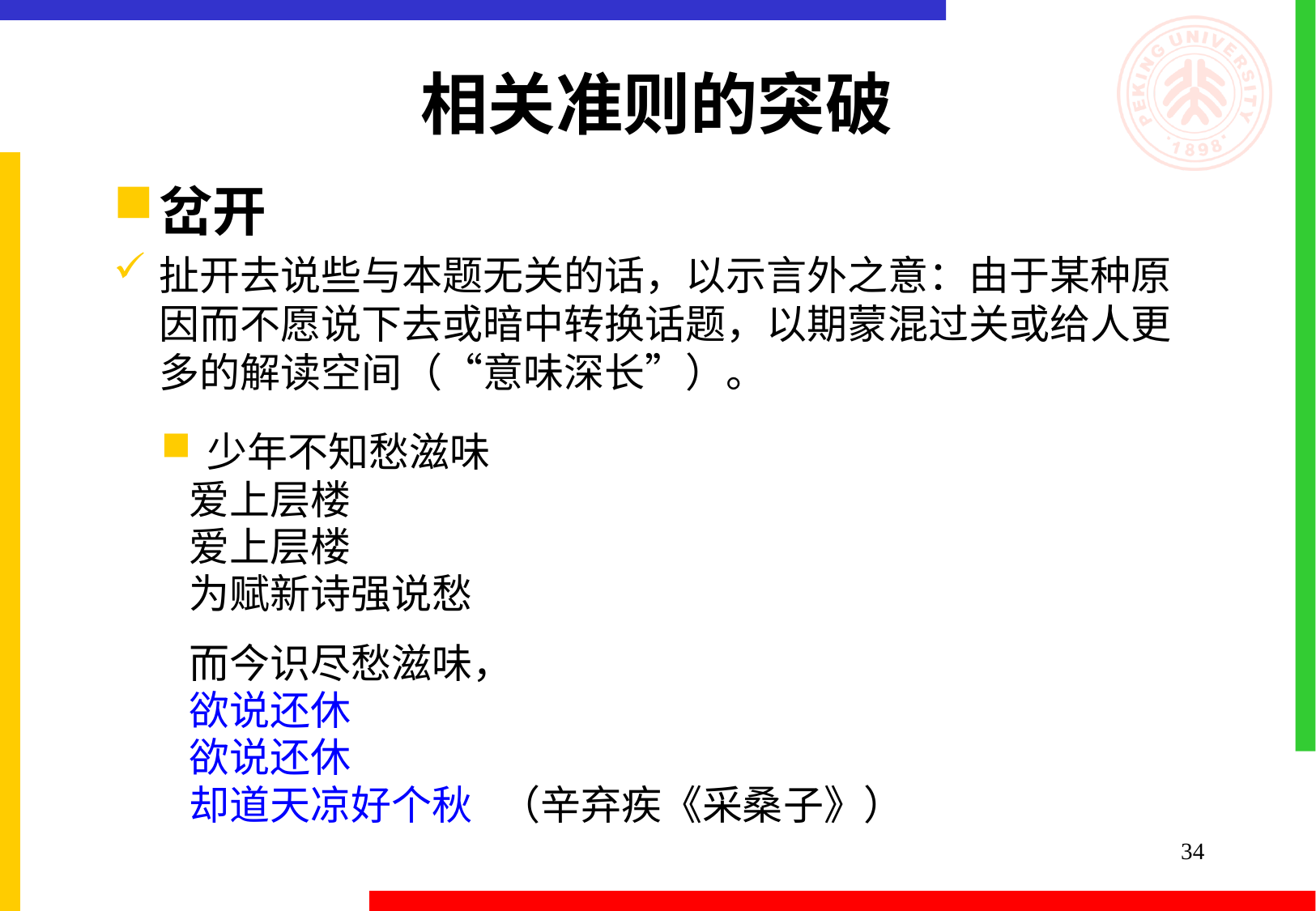

# 相关准则的突破
岔开
扯开去说些与本题无关的话，以示言外之意：由于某种原因而不愿说下去或暗中转换话题，以期蒙混过关或给人更多的解读空间（“意味深长”）。
少年不知愁滋味
  爱上层楼
  爱上层楼
  为赋新诗强说愁
  而今识尽愁滋味，
  欲说还休
  欲说还休
  却道天凉好个秋   （辛弃疾《采桑子》）

34